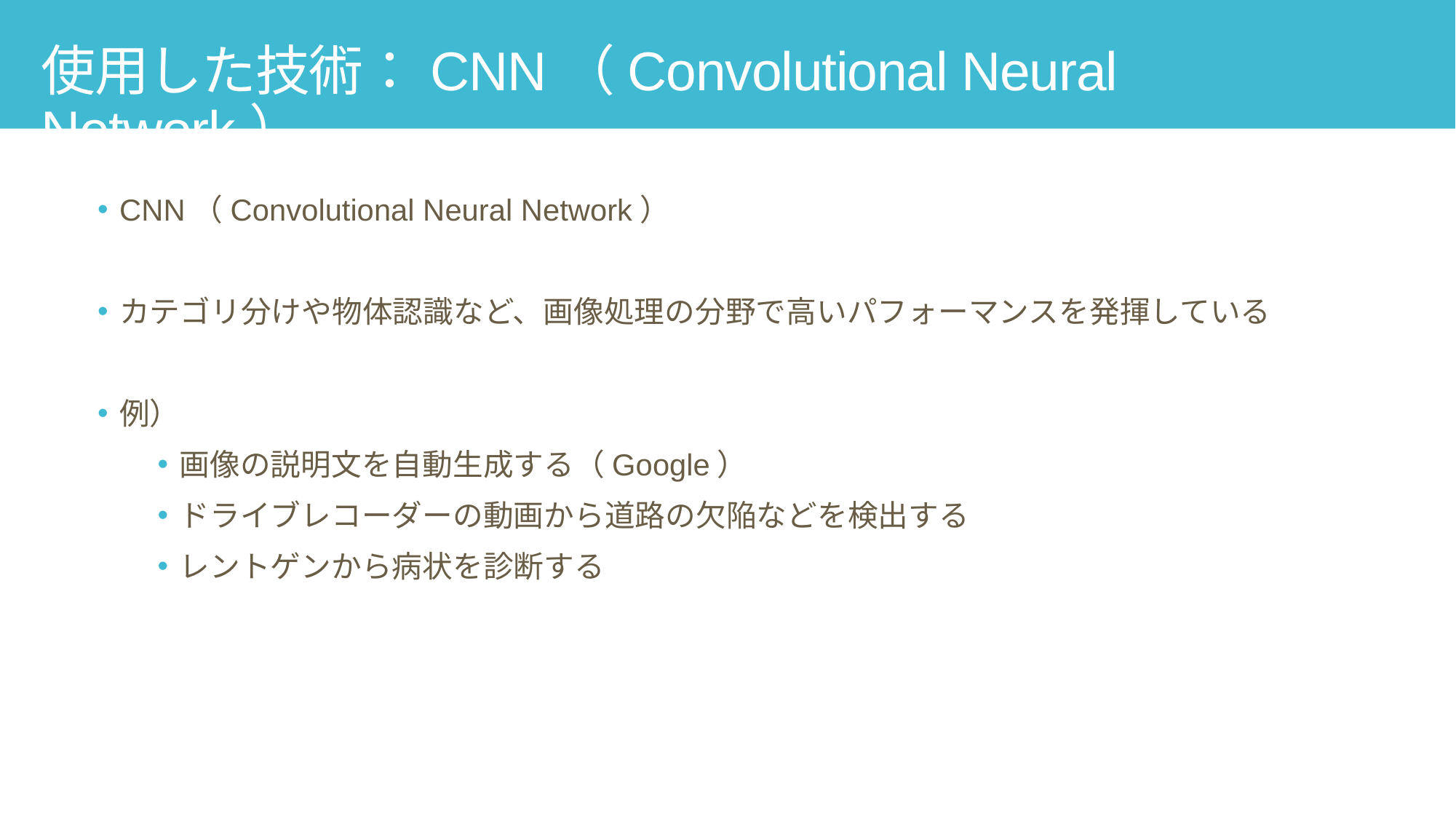

使用した技術：CNN（Convolutional Neural Network）

CNN（Convolutional Neural Network）

カテゴリ分けや物体認識など、画像処理の分野で高いパフォーマンスを発揮している

例）
画像の説明文を自動生成する（Google）
ドライブレコーダーの動画から道路の欠陥などを検出する
レントゲンから病状を診断する